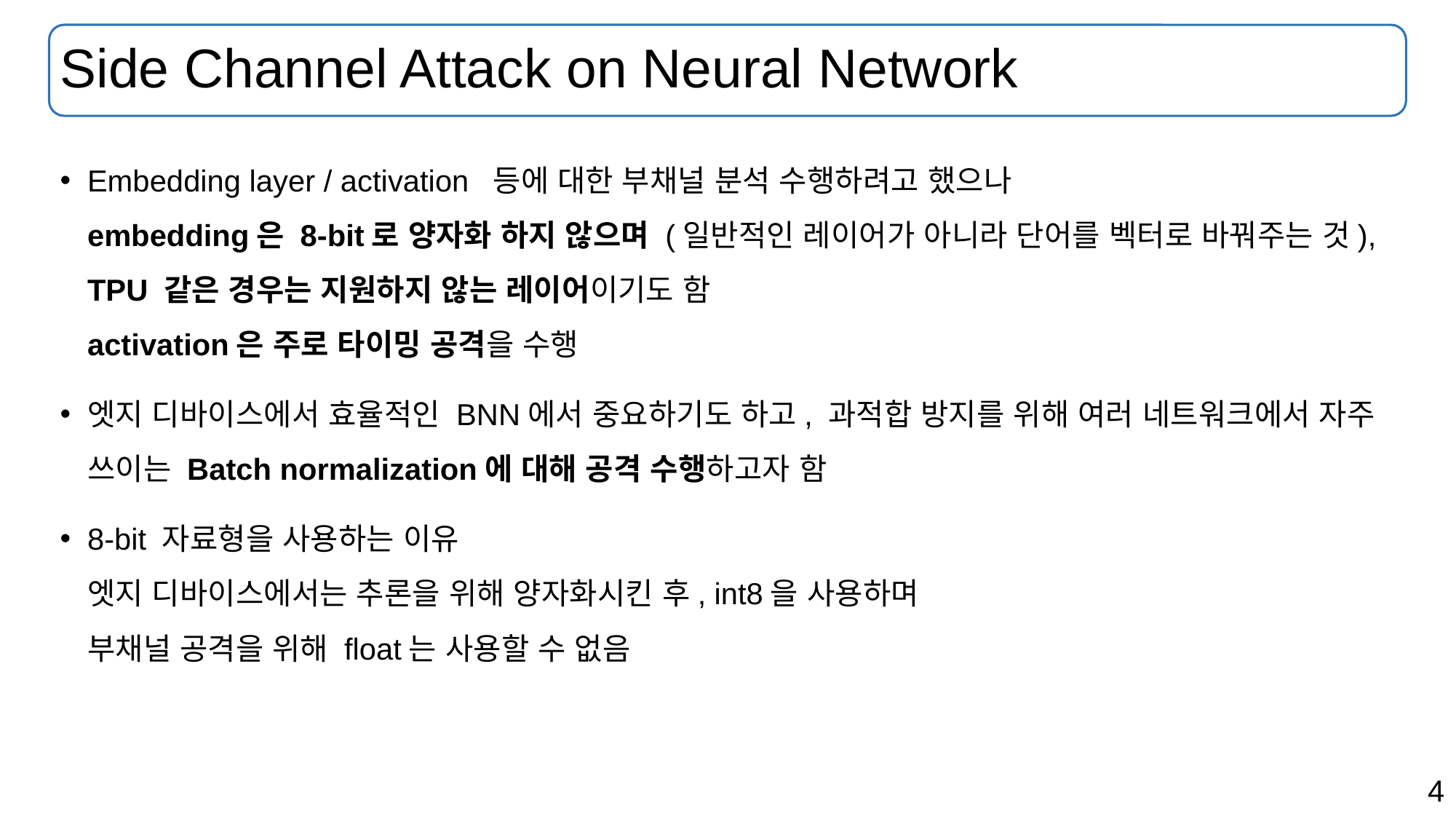

# Side Channel Attack on Neural Network
Embedding layer / activation  등에 대한 부채널 분석 수행하려고 했으나
embedding은 8-bit로 양자화 하지 않으며 (일반적인 레이어가 아니라 단어를 벡터로 바꿔주는 것),
TPU 같은 경우는 지원하지 않는 레이어이기도 함
activation은 주로 타이밍 공격을 수행
엣지 디바이스에서 효율적인 BNN에서 중요하기도 하고, 과적합 방지를 위해 여러 네트워크에서 자주 쓰이는 Batch normalization에 대해 공격 수행하고자 함
8-bit 자료형을 사용하는 이유
엣지 디바이스에서는 추론을 위해 양자화시킨 후, int8을 사용하며
부채널 공격을 위해 float는 사용할 수 없음